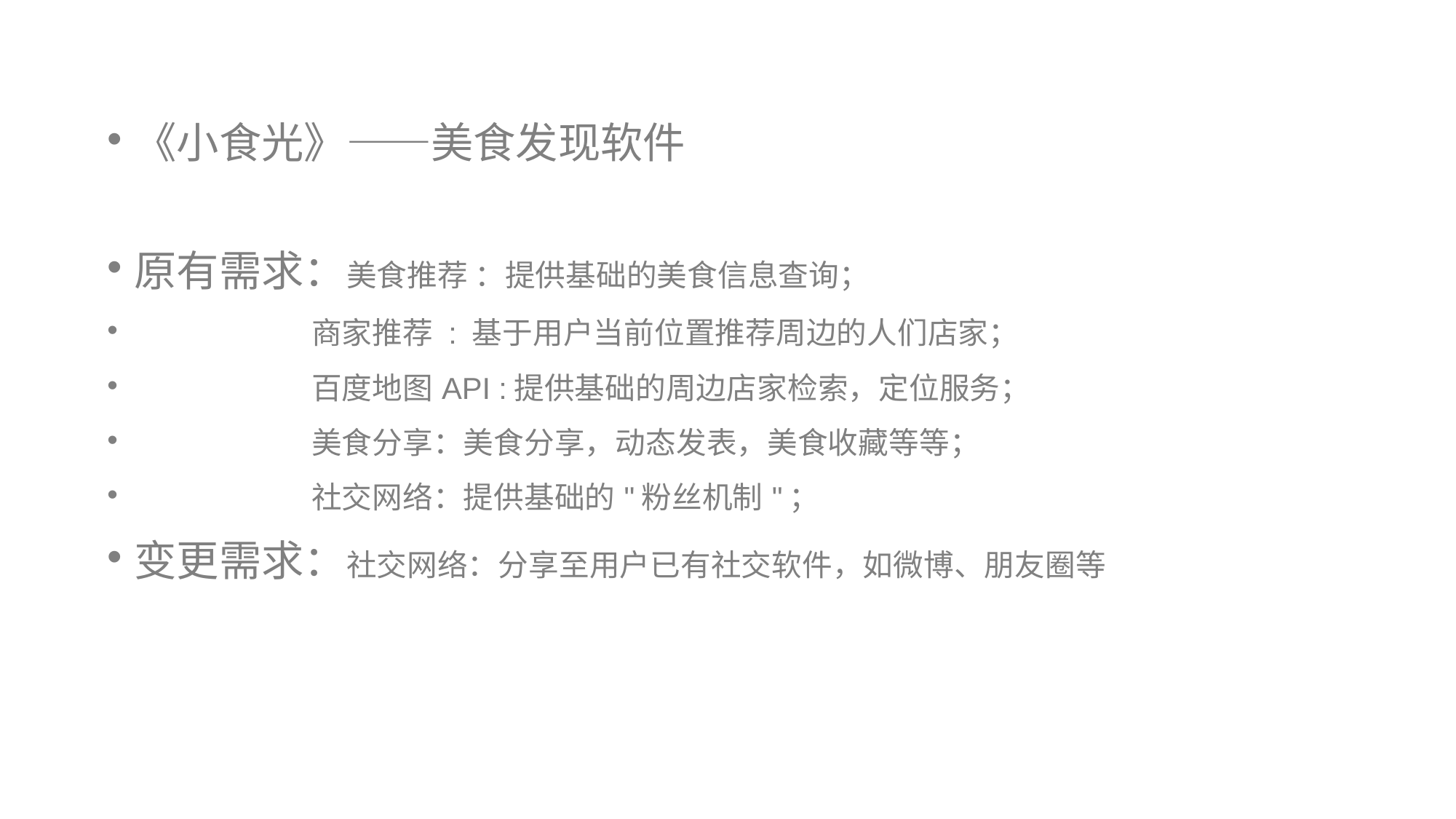

《小食光》——美食发现软件

原有需求：美食推荐 ：提供基础的美食信息查询；
                         商家推荐 : 基于用户当前位置推荐周边的人们店家；
                         百度地图API :提供基础的周边店家检索，定位服务；
                         美食分享：美食分享，动态发表，美食收藏等等；
                         社交网络：提供基础的"粉丝机制"；
变更需求：社交网络：分享至用户已有社交软件，如微博、朋友圈等